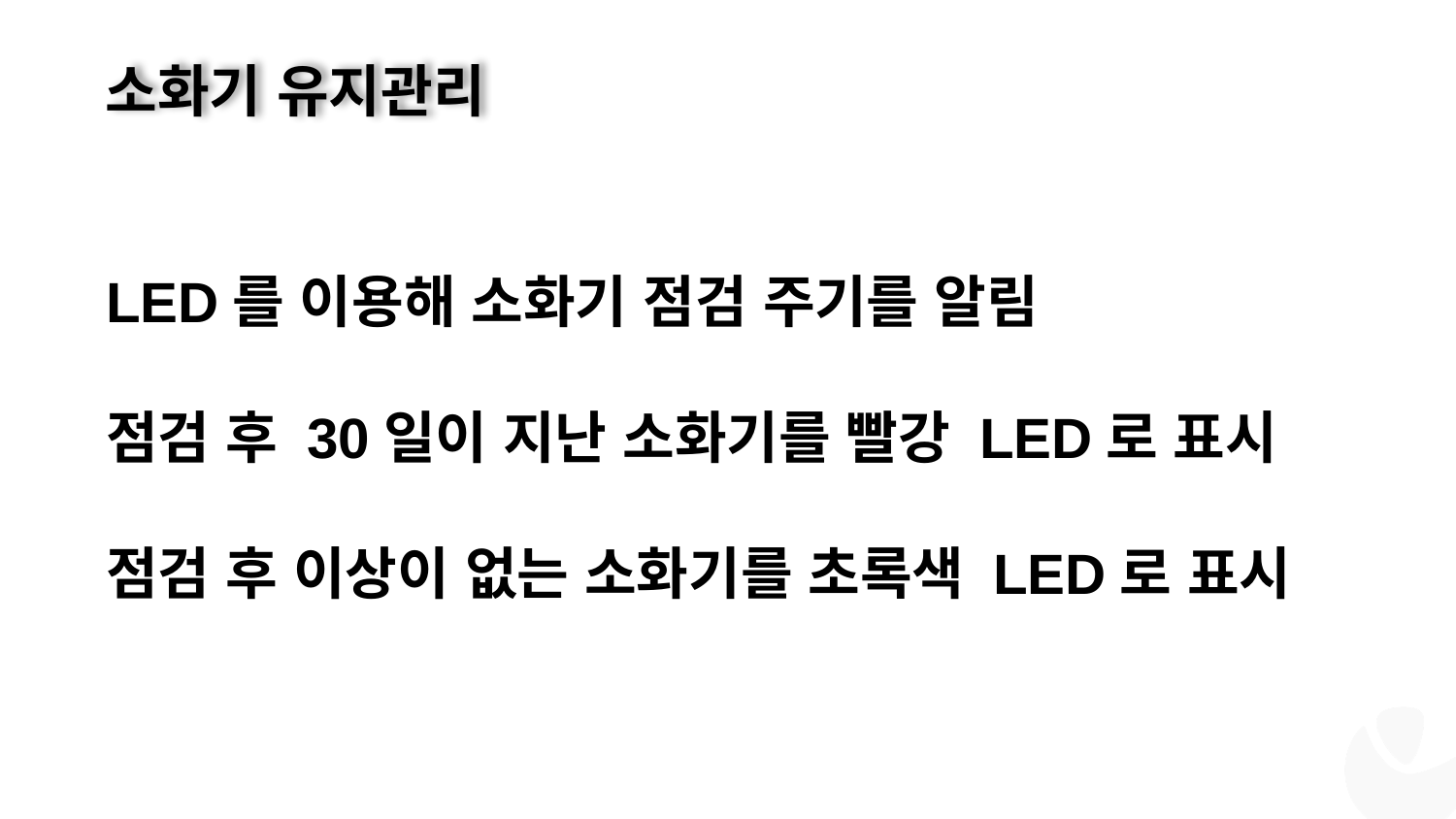

소화기 유지관리
# LED를 이용해 소화기 점검 주기를 알림 점검 후 30일이 지난 소화기를 빨강 LED로 표시 점검 후 이상이 없는 소화기를 초록색 LED로 표시